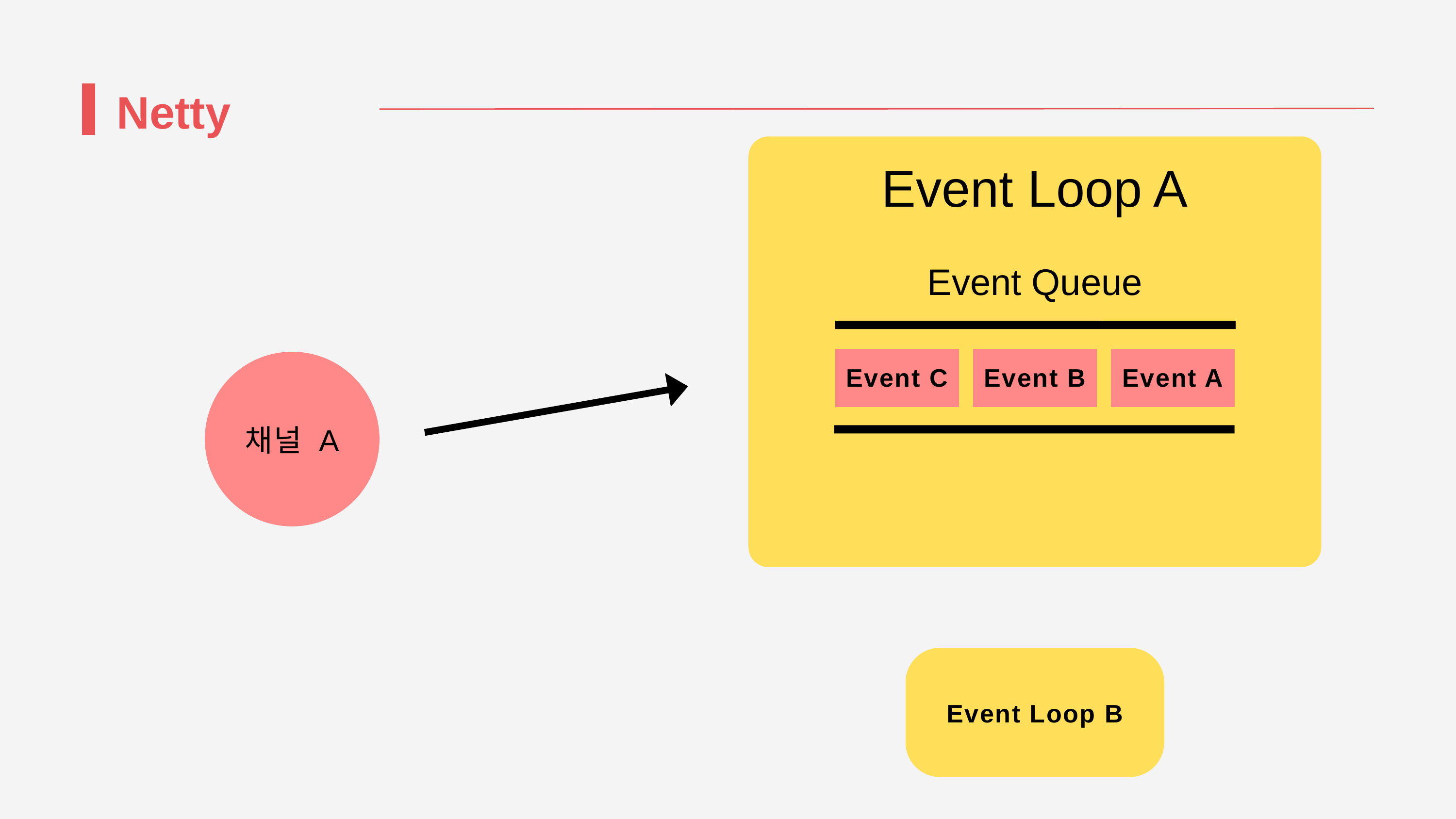

Netty

Event Loop A
Event Queue

Event C

Event B

Event A

채널 A

Event Loop B